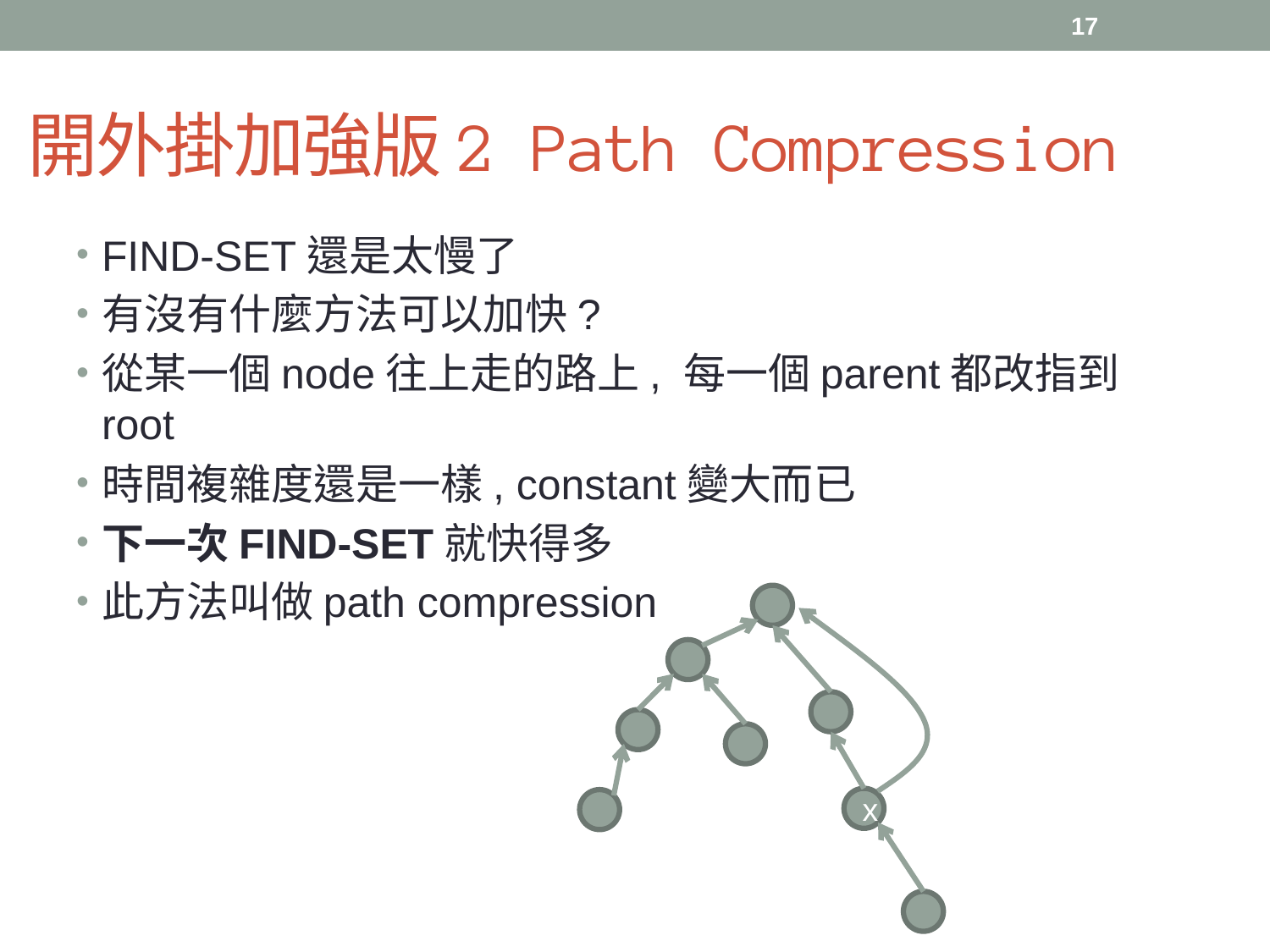

17
# 開外掛加強版2 Path Compression
FIND-SET還是太慢了
有沒有什麼方法可以加快?
從某一個node往上走的路上, 每一個parent都改指到root
時間複雜度還是一樣, constant變大而已
下一次FIND-SET就快得多
此方法叫做path compression

x